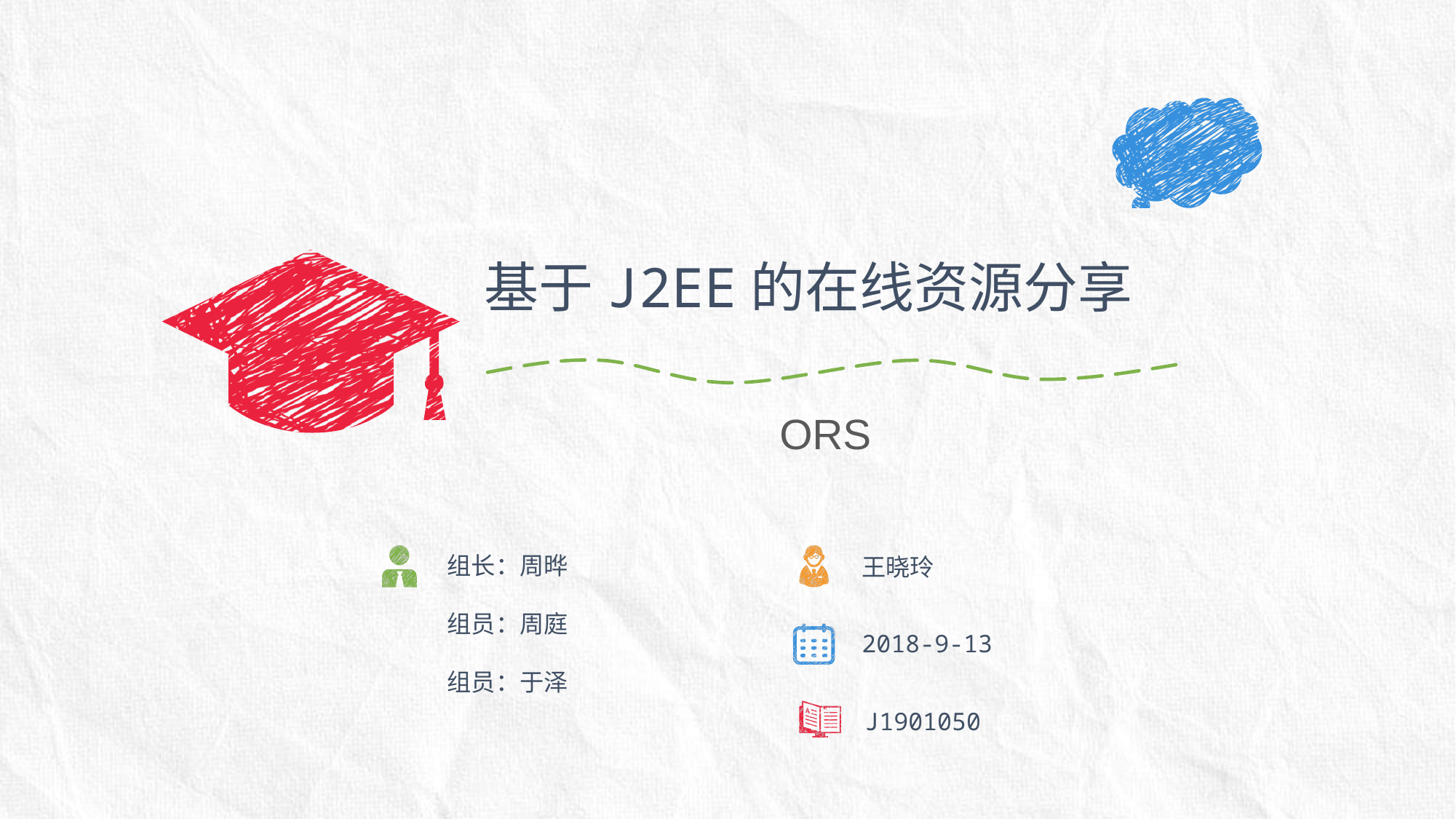

基于J2EE的在线资源分享

ORS
组长：周晔

组员：周庭

组员：于泽

王晓玲
2018-9-13

J1901050